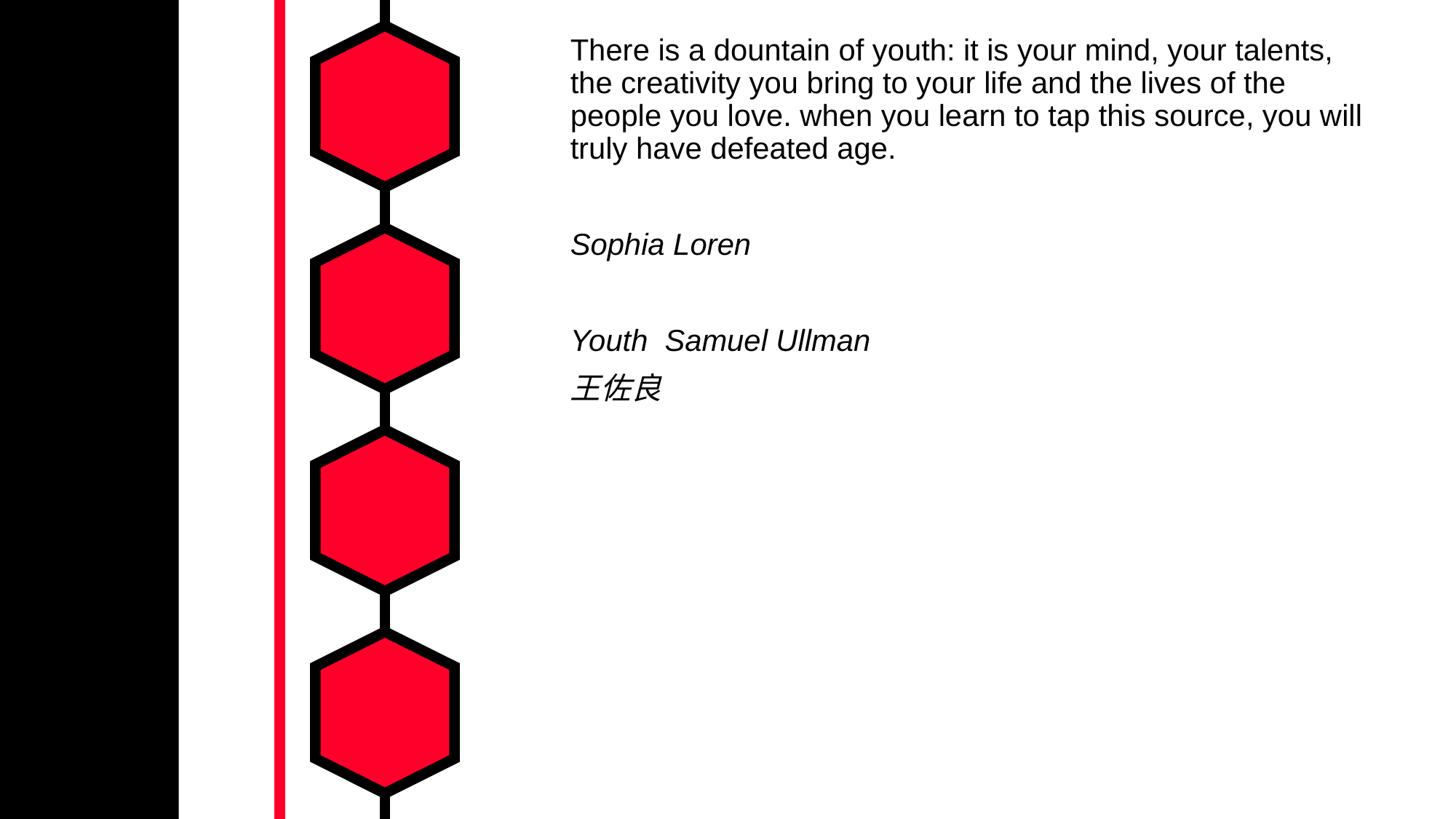

#
There is a dountain of youth: it is your mind, your talents, the creativity you bring to your life and the lives of the people you love. when you learn to tap this source, you will truly have defeated age.

Sophia Loren

Youth  Samuel Ullman
王佐良